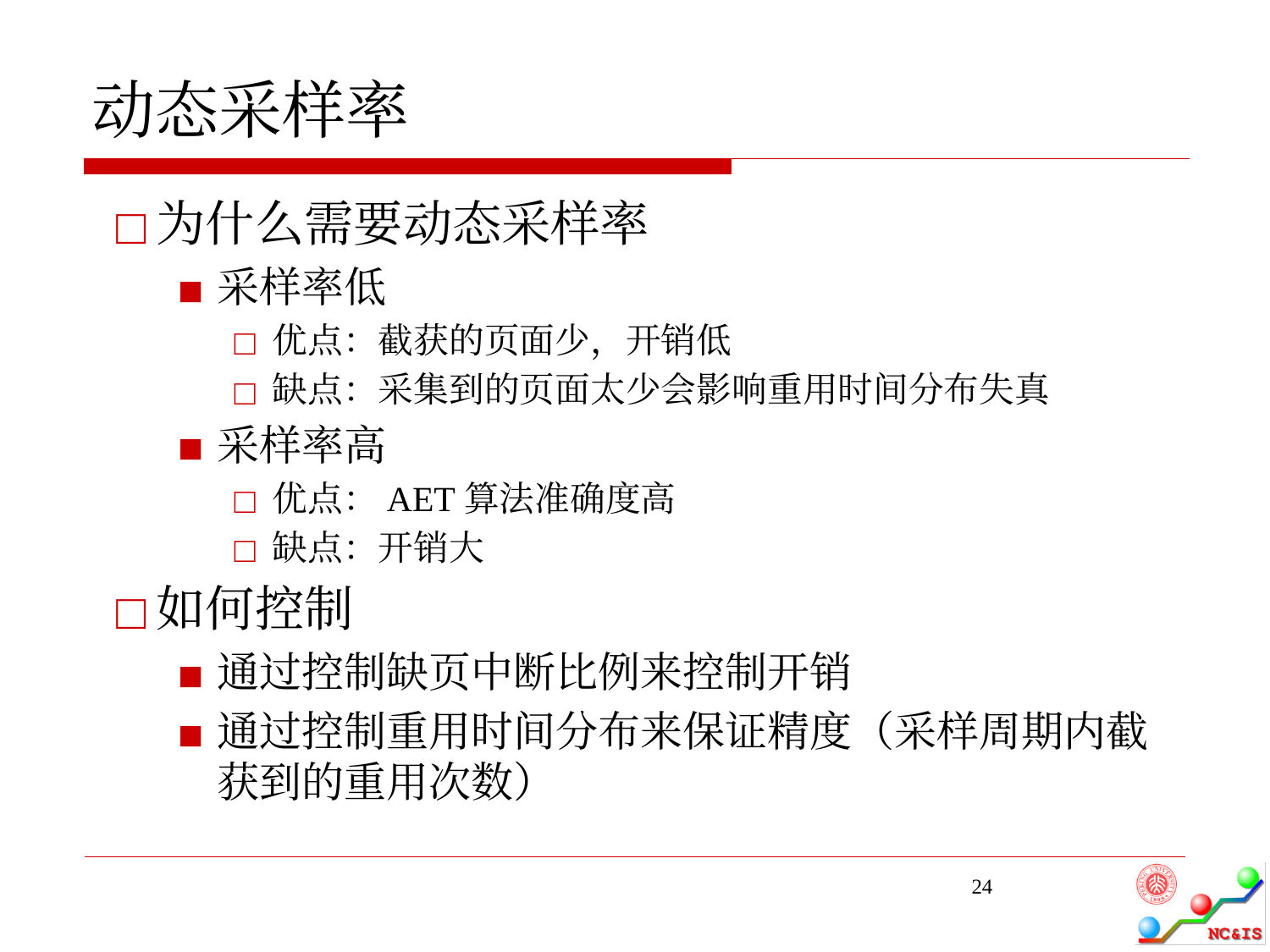

# 动态采样率
为什么需要动态采样率
采样率低
优点：截获的页面少，开销低
缺点：采集到的页面太少会影响重用时间分布失真
采样率高
优点：AET算法准确度高
缺点：开销大
如何控制
通过控制缺页中断比例来控制开销
通过控制重用时间分布来保证精度（采样周期内截获到的重用次数）
24